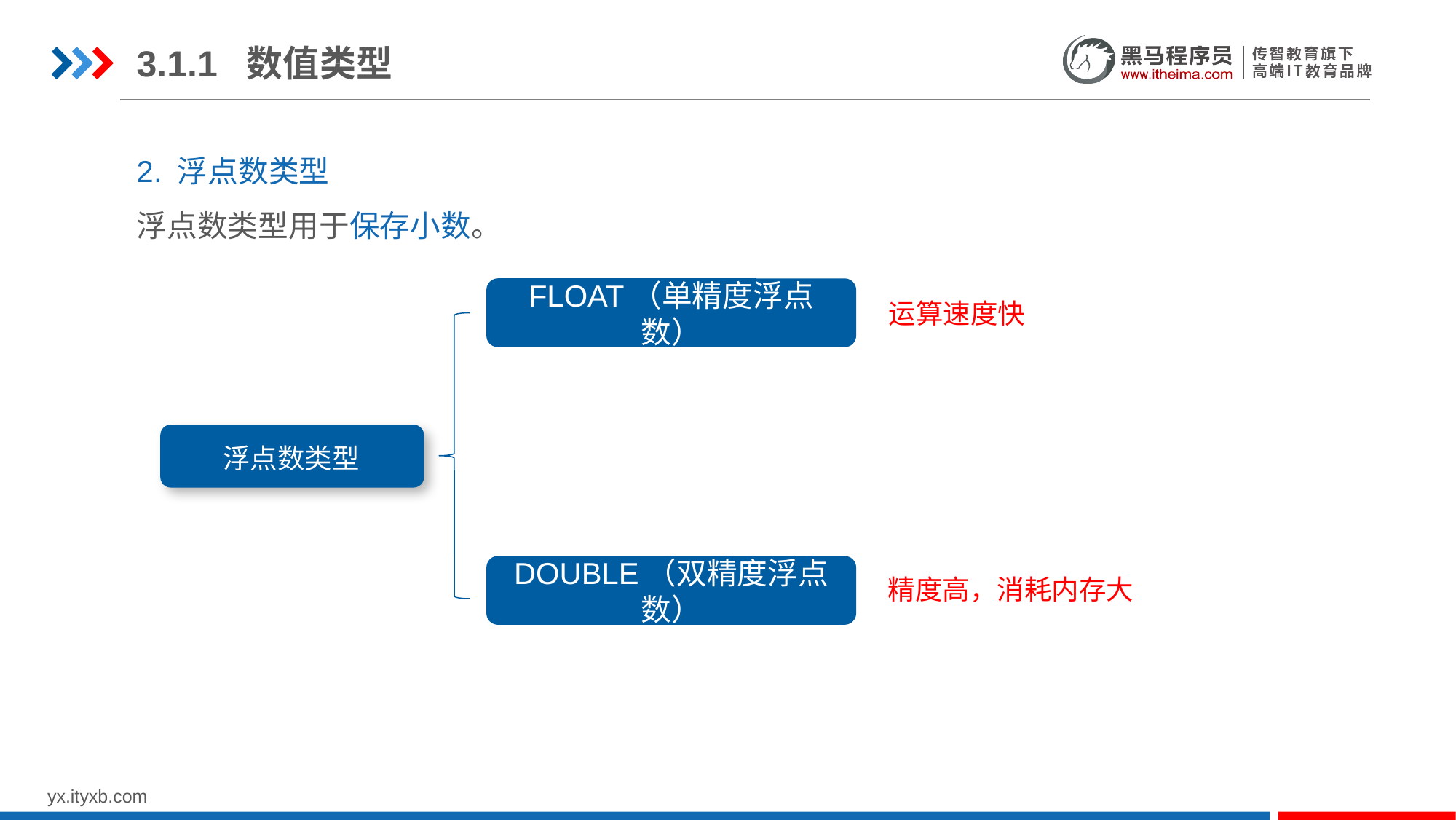

3.1.1  数值类型
2. 浮点数类型
浮点数类型用于保存小数。
FLOAT（单精度浮点数）
运算速度快

浮点数类型
DOUBLE（双精度浮点数）
精度高，消耗内存大